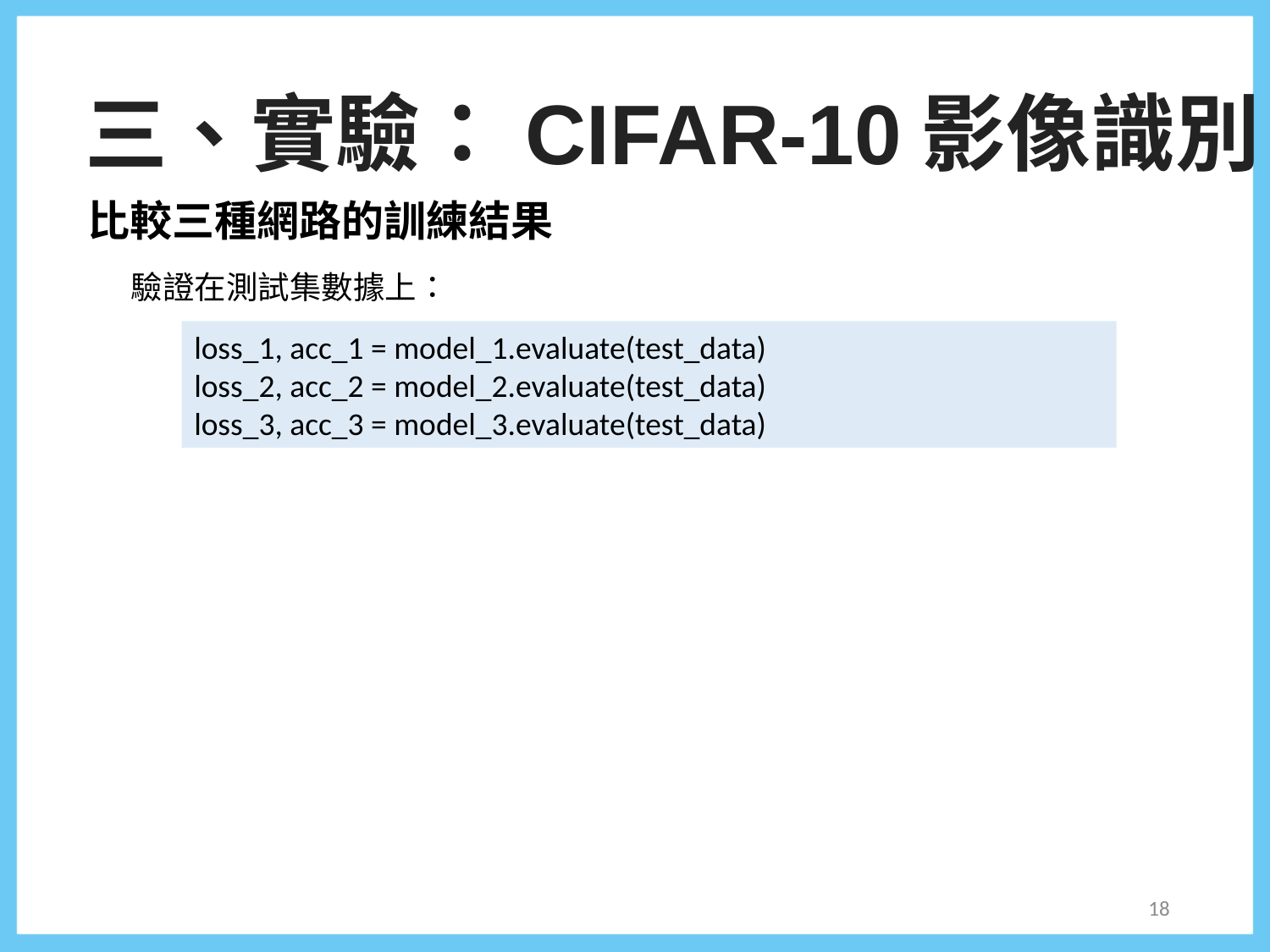

三、實驗：CIFAR-10影像識別
比較三種網路的訓練結果
驗證在測試集數據上：
loss_1, acc_1 = model_1.evaluate(test_data)
loss_2, acc_2 = model_2.evaluate(test_data)
loss_3, acc_3 = model_3.evaluate(test_data)
18